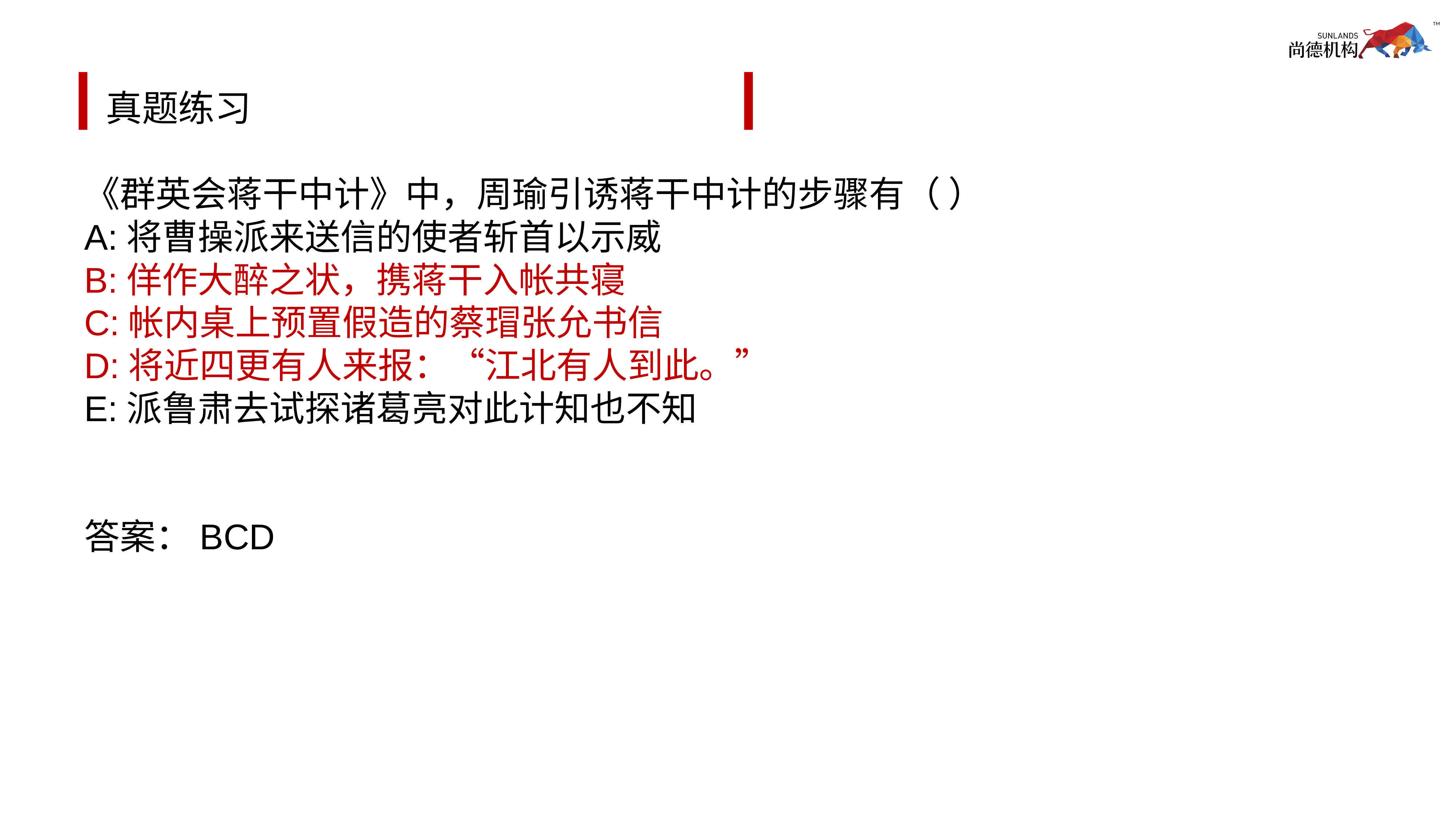

# 真题练习
《群英会蒋干中计》中，周瑜引诱蒋干中计的步骤有（ ）
A:将曹操派来送信的使者斩首以示威
B:佯作大醉之状，携蒋干入帐共寝
C:帐内桌上预置假造的蔡瑁张允书信
D:将近四更有人来报：“江北有人到此。”
E:派鲁肃去试探诸葛亮对此计知也不知

答案：BCD